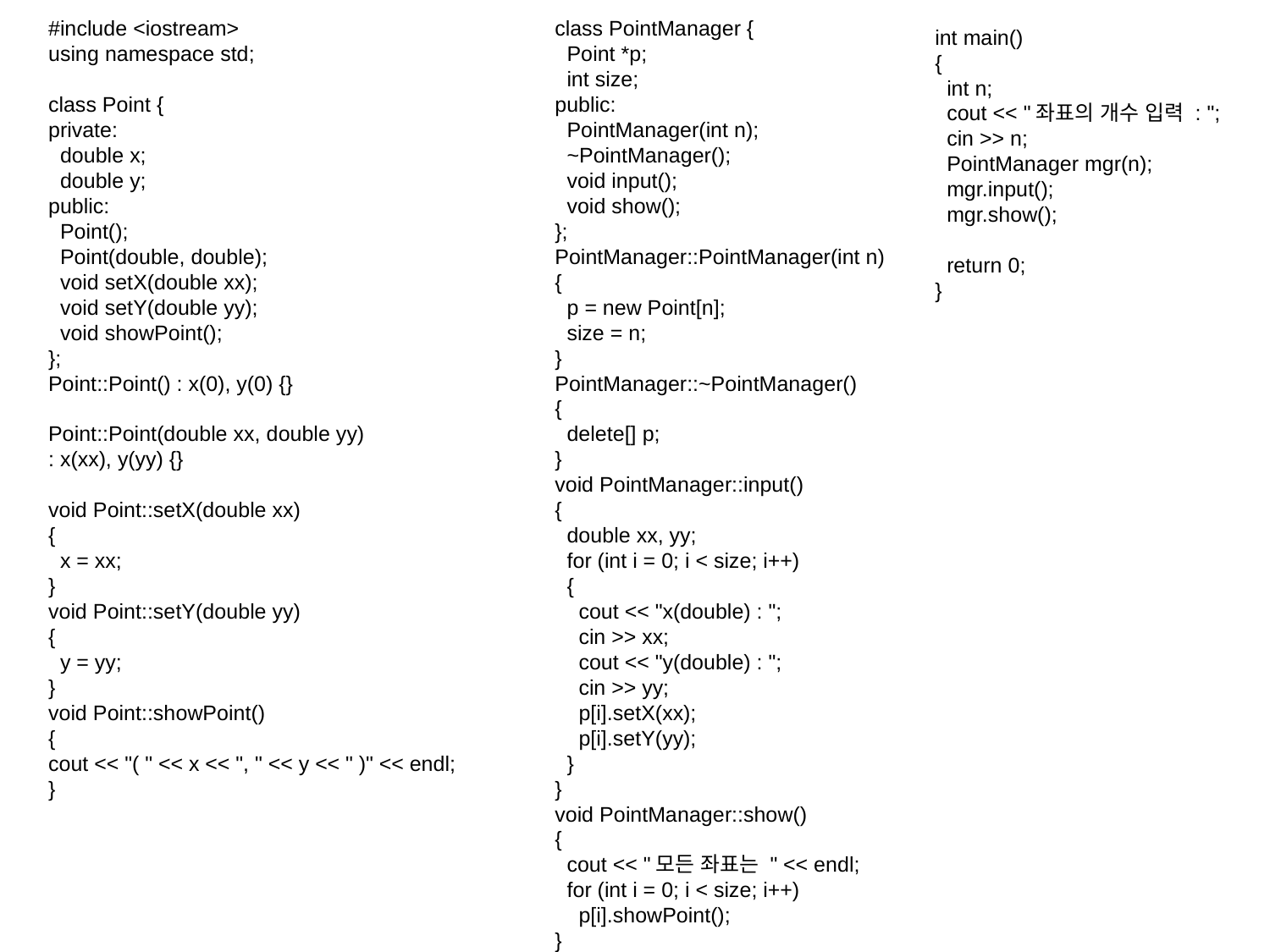

#include <iostream>
using namespace std;

class Point {
private:
  double x;
  double y;
public:
  Point();
  Point(double, double);
  void setX(double xx);
  void setY(double yy);
  void showPoint();
};
Point::Point() : x(0), y(0) {}

Point::Point(double xx, double yy)
: x(xx), y(yy) {}

void Point::setX(double xx)
{
  x = xx;
}
void Point::setY(double yy)
{
  y = yy;
}
void Point::showPoint()
{
cout << "( " << x << ", " << y << " )" << endl;
}
class PointManager {
  Point *p;
  int size;
public:
  PointManager(int n);
  ~PointManager();
  void input();
  void show();
};
PointManager::PointManager(int n)
{
  p = new Point[n];
  size = n;
}
PointManager::~PointManager()
{
  delete[] p;
}
void PointManager::input()
{
  double xx, yy;
  for (int i = 0; i < size; i++)
  {
    cout << "x(double) : ";
    cin >> xx;
    cout << "y(double) : ";
    cin >> yy;
    p[i].setX(xx);
    p[i].setY(yy);
  }
}
void PointManager::show()
{
  cout << "모든 좌표는 " << endl;
  for (int i = 0; i < size; i++)
    p[i].showPoint();
}
int main()
{
  int n;
  cout << "좌표의 개수 입력 : ";
  cin >> n;
  PointManager mgr(n);
  mgr.input();
  mgr.show();

  return 0;
}

7